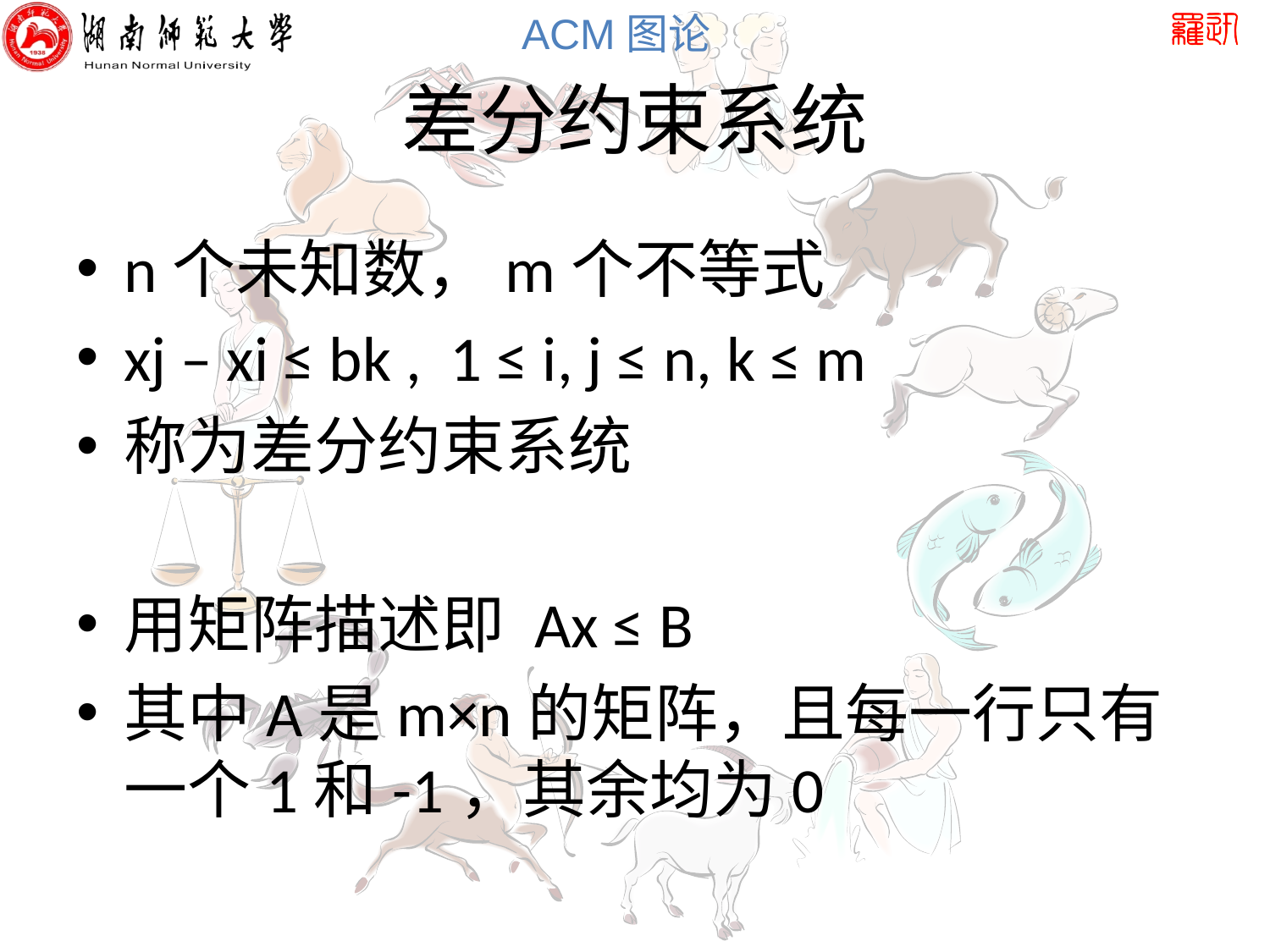

# 差分约束系统
n个未知数，m个不等式
xj – xi ≤ bk ,  1 ≤ i, j ≤ n, k ≤ m
称为差分约束系统

用矩阵描述即 Ax ≤ B
其中A是m×n的矩阵，且每一行只有一个1和-1，其余均为0